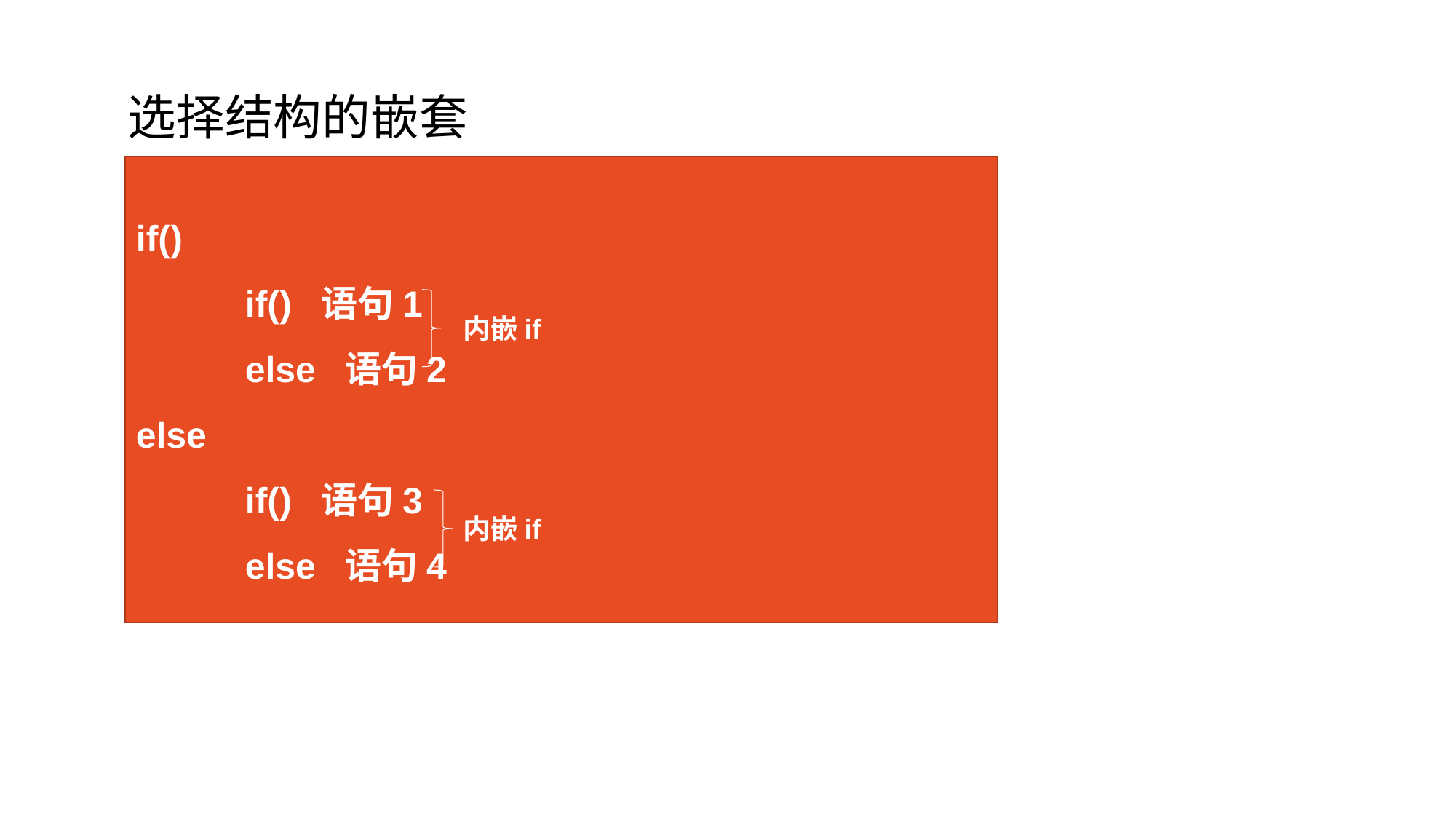

# 选择结构的嵌套
if()
	if()  语句1
	else  语句2
else
	if()  语句3
	else  语句4

内嵌if

内嵌if